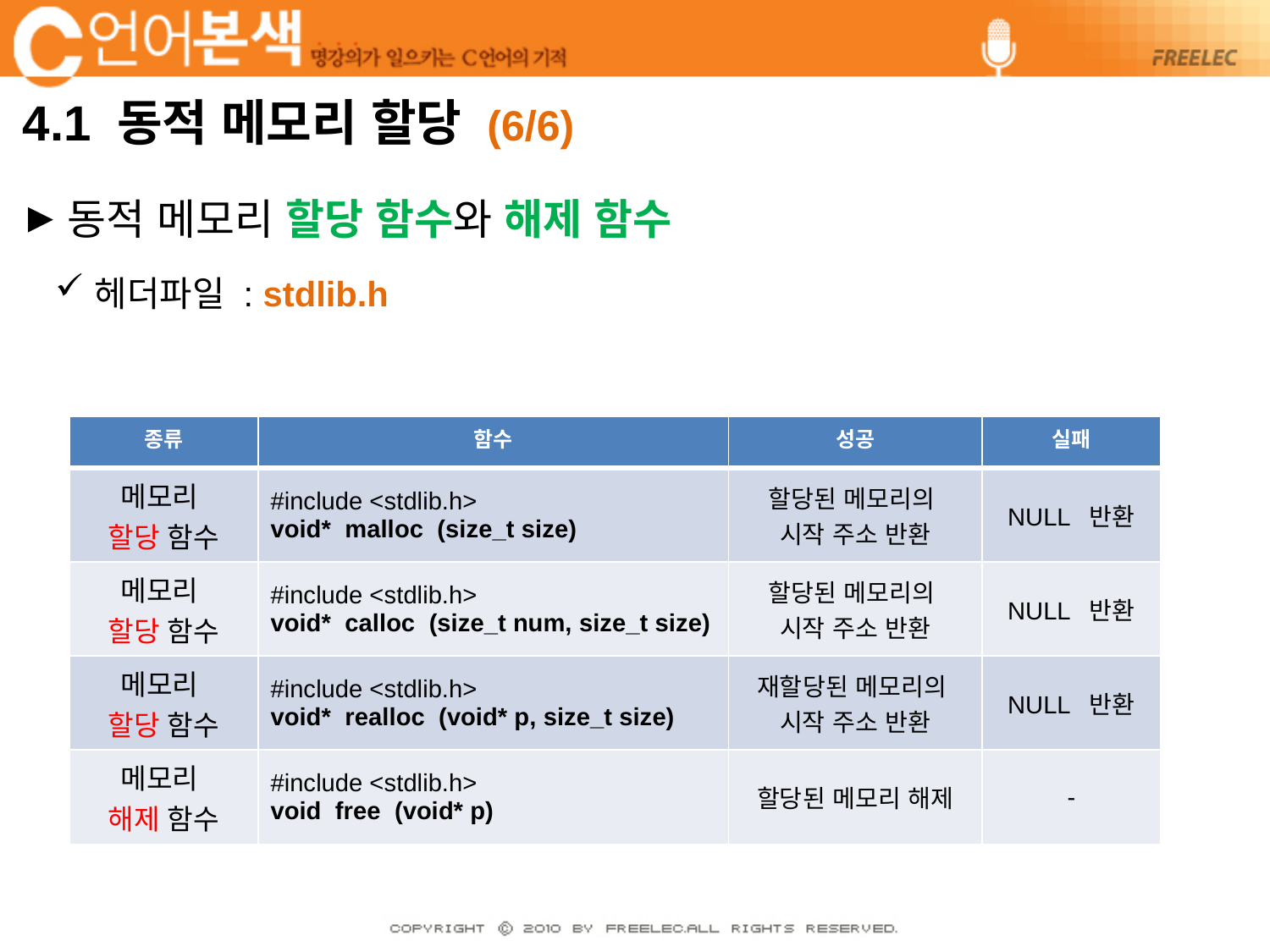

# 4.1 동적 메모리 할당 (6/6)
동적 메모리 할당 함수와 해제 함수
헤더파일 : stdlib.h

| 종류 | 함수 | 성공 | 실패 |
| --- | --- | --- | --- |
| 메모리 할당 함수 | #include <stdlib.h> void\* malloc (size\_t size) | 할당된 메모리의 시작 주소 반환 | NULL 반환 |
| 메모리 할당 함수 | #include <stdlib.h> void\* calloc (size\_t num, size\_t size) | 할당된 메모리의 시작 주소 반환 | NULL 반환 |
| 메모리 할당 함수 | #include <stdlib.h> void\* realloc (void\* p, size\_t size) | 재할당된 메모리의 시작 주소 반환 | NULL 반환 |
| 메모리 해제 함수 | #include <stdlib.h> void free (void\* p) | 할당된 메모리 해제 | - |